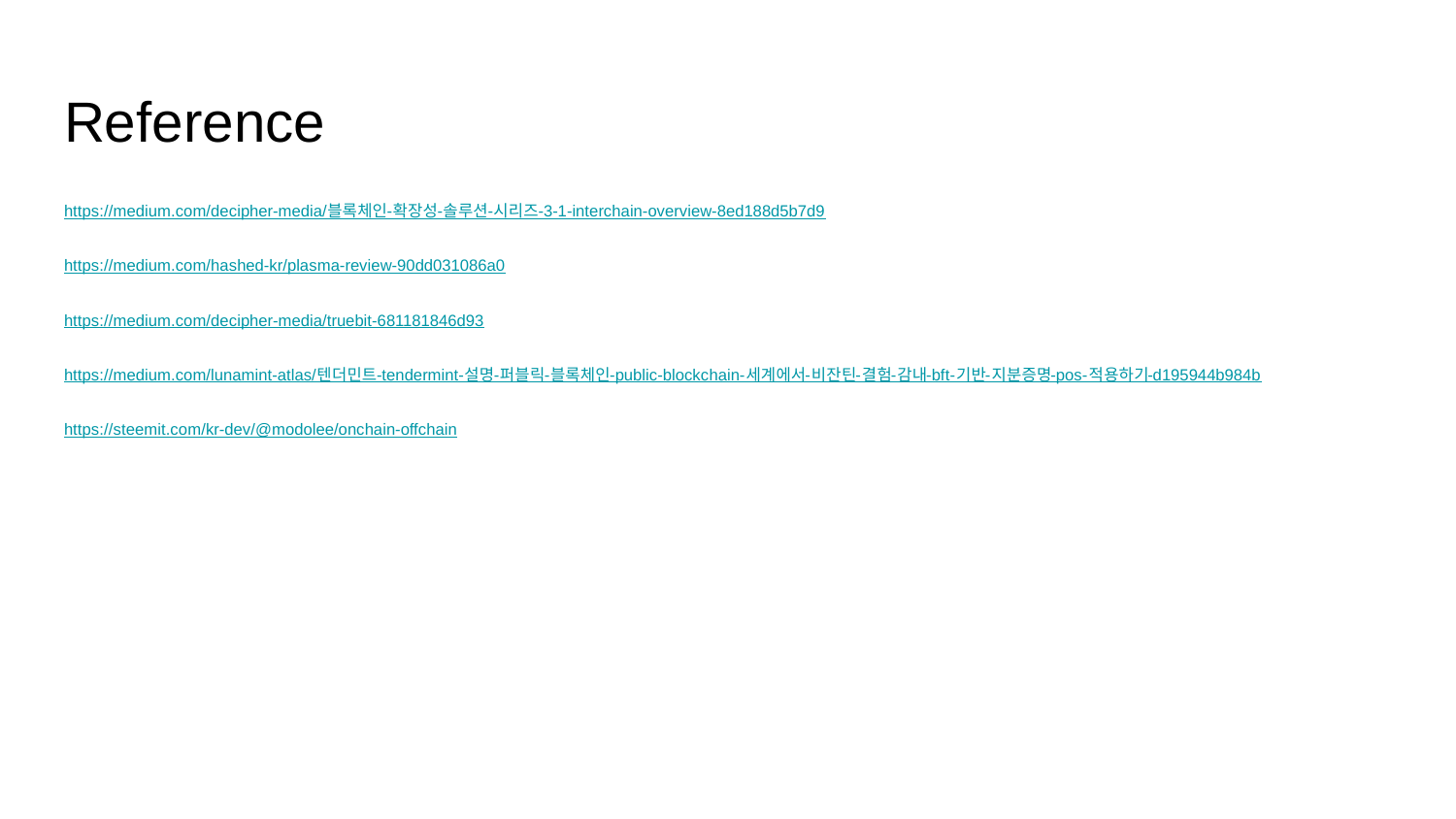

# Reference
https://medium.com/decipher-media/블록체인-확장성-솔루션-시리즈-3-1-interchain-overview-8ed188d5b7d9
https://medium.com/hashed-kr/plasma-review-90dd031086a0
https://medium.com/decipher-media/truebit-681181846d93
https://medium.com/lunamint-atlas/텐더민트-tendermint-설명-퍼블릭-블록체인-public-blockchain-세계에서-비잔틴-결험-감내-bft-기반-지분증명-pos-적용하기-d195944b984b
https://steemit.com/kr-dev/@modolee/onchain-offchain